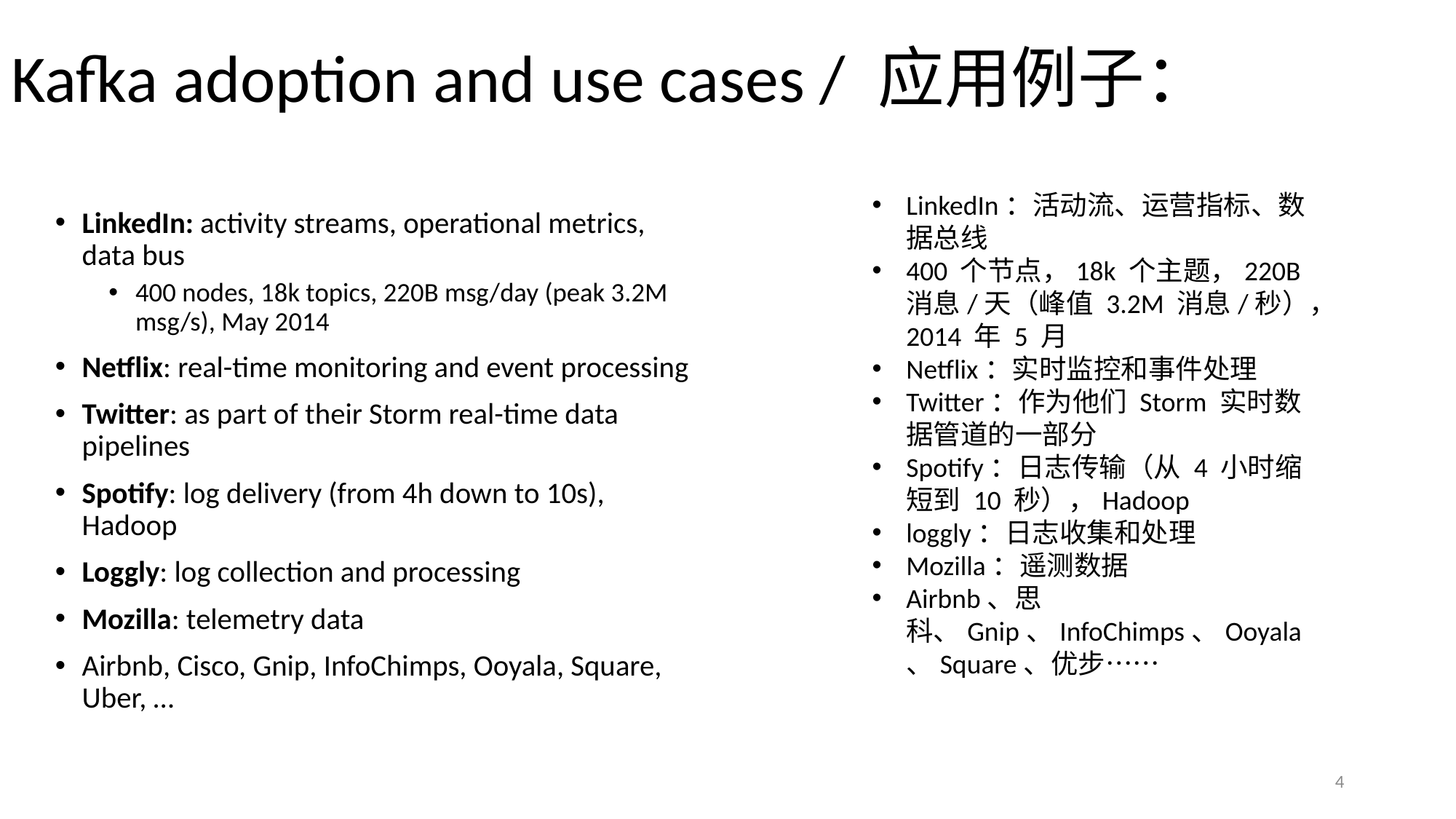

# Kafka adoption and use cases / 应用例子：
LinkedIn：活动流、运营指标、数据总线
400 个节点，18k 个主题，220B 消息/天（峰值 3.2M 消息/秒），2014 年 5 月
Netflix：实时监控和事件处理
Twitter：作为他们 Storm 实时数据管道的一部分
Spotify：日志传输（从 4 小时缩短到 10 秒），Hadoop
loggly：日志收集和处理
Mozilla：遥测数据
Airbnb、思科、Gnip、InfoChimps、Ooyala、Square、优步……
LinkedIn: activity streams, operational metrics, data bus
400 nodes, 18k topics, 220B msg/day (peak 3.2M msg/s), May 2014
Netflix: real-time monitoring and event processing
Twitter: as part of their Storm real-time data pipelines
Spotify: log delivery (from 4h down to 10s), Hadoop
Loggly: log collection and processing
Mozilla: telemetry data
Airbnb, Cisco, Gnip, InfoChimps, Ooyala, Square, Uber, …
4